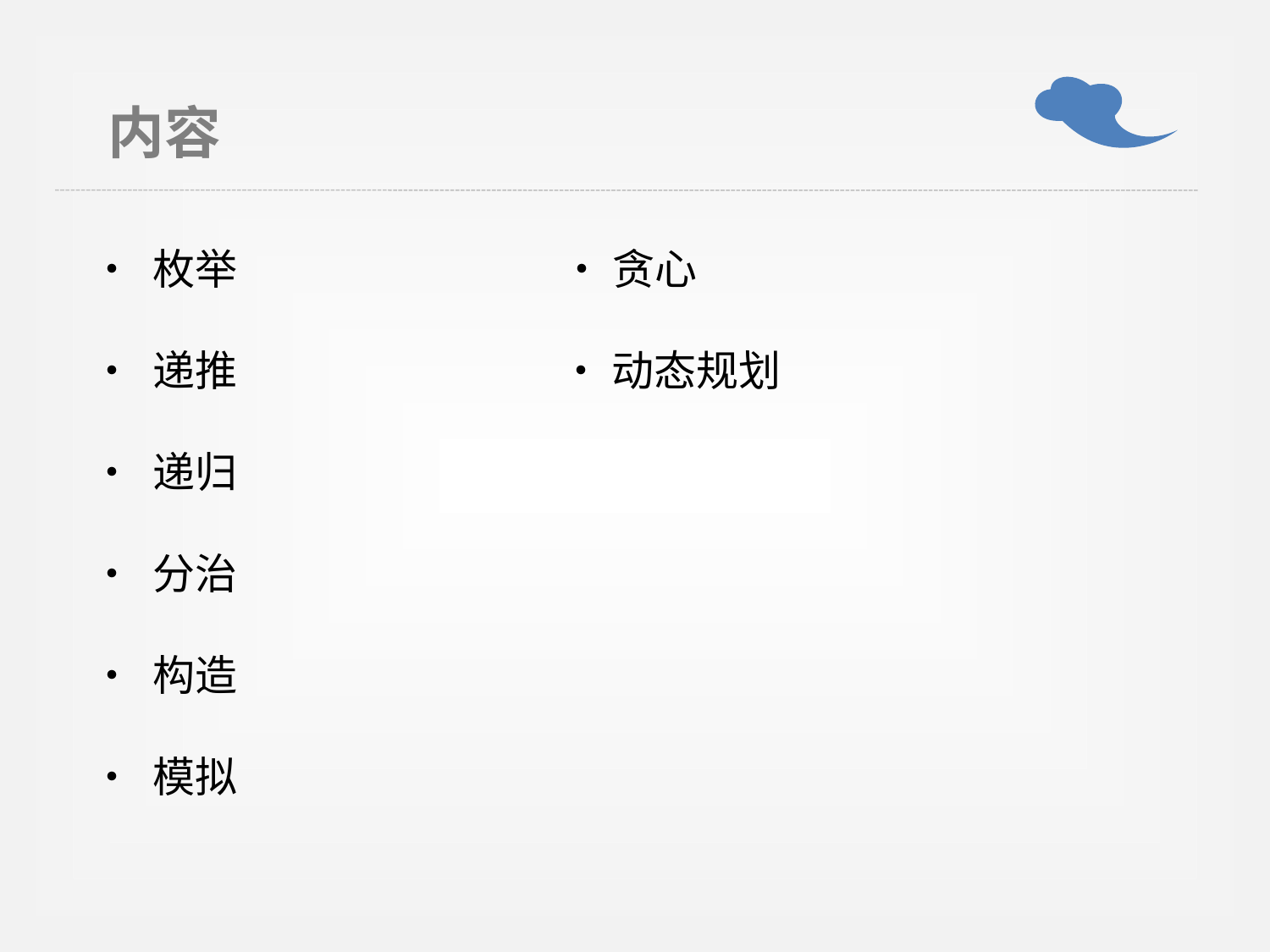

内容

• 枚举                                  • 贪心

• 递推                                  • 动态规划

• 递归

• 分治

• 构造

• 模拟